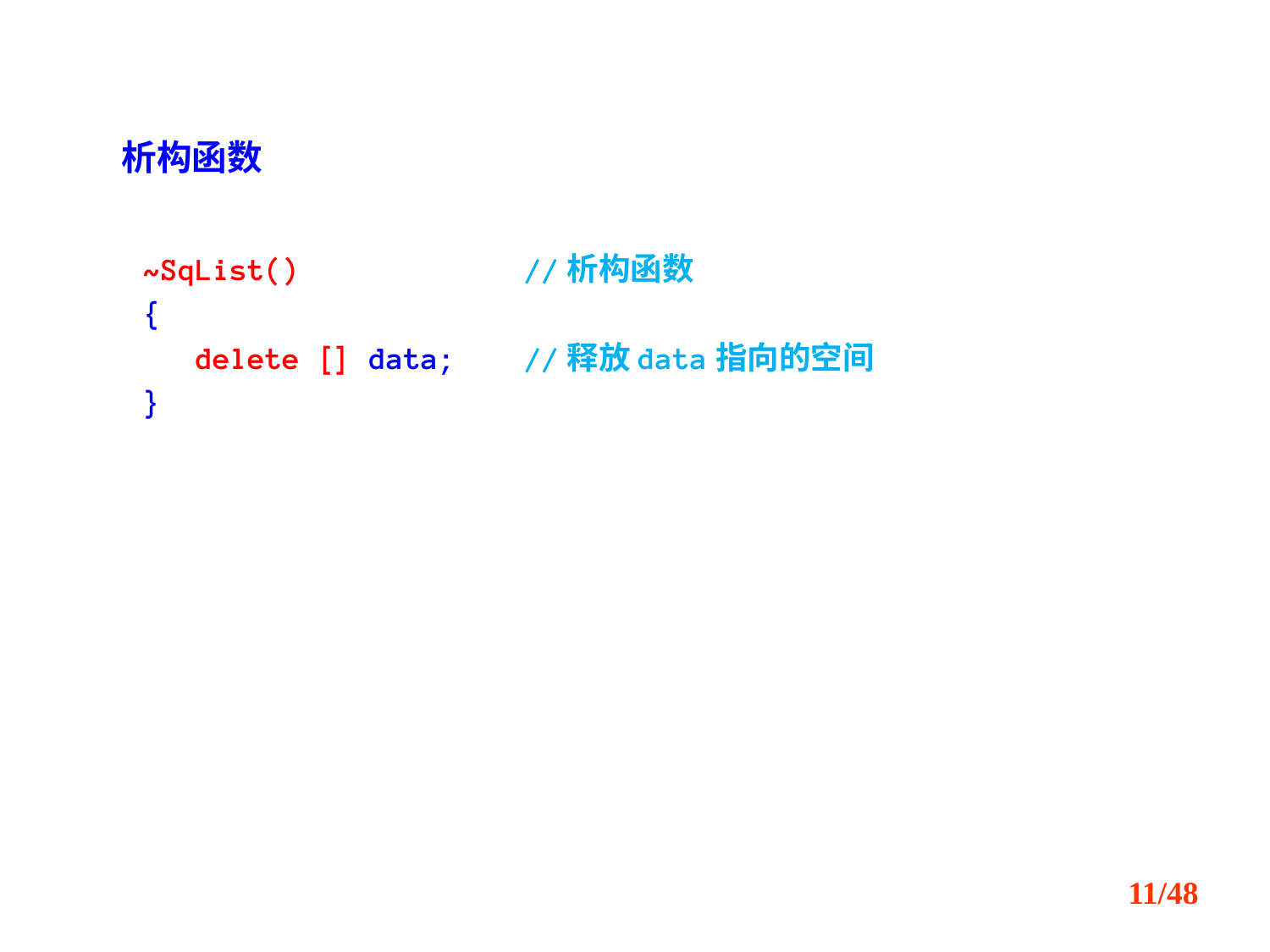

析构函数
~SqList()		//析构函数
{
   delete [] data;	//释放data指向的空间
}
11/48